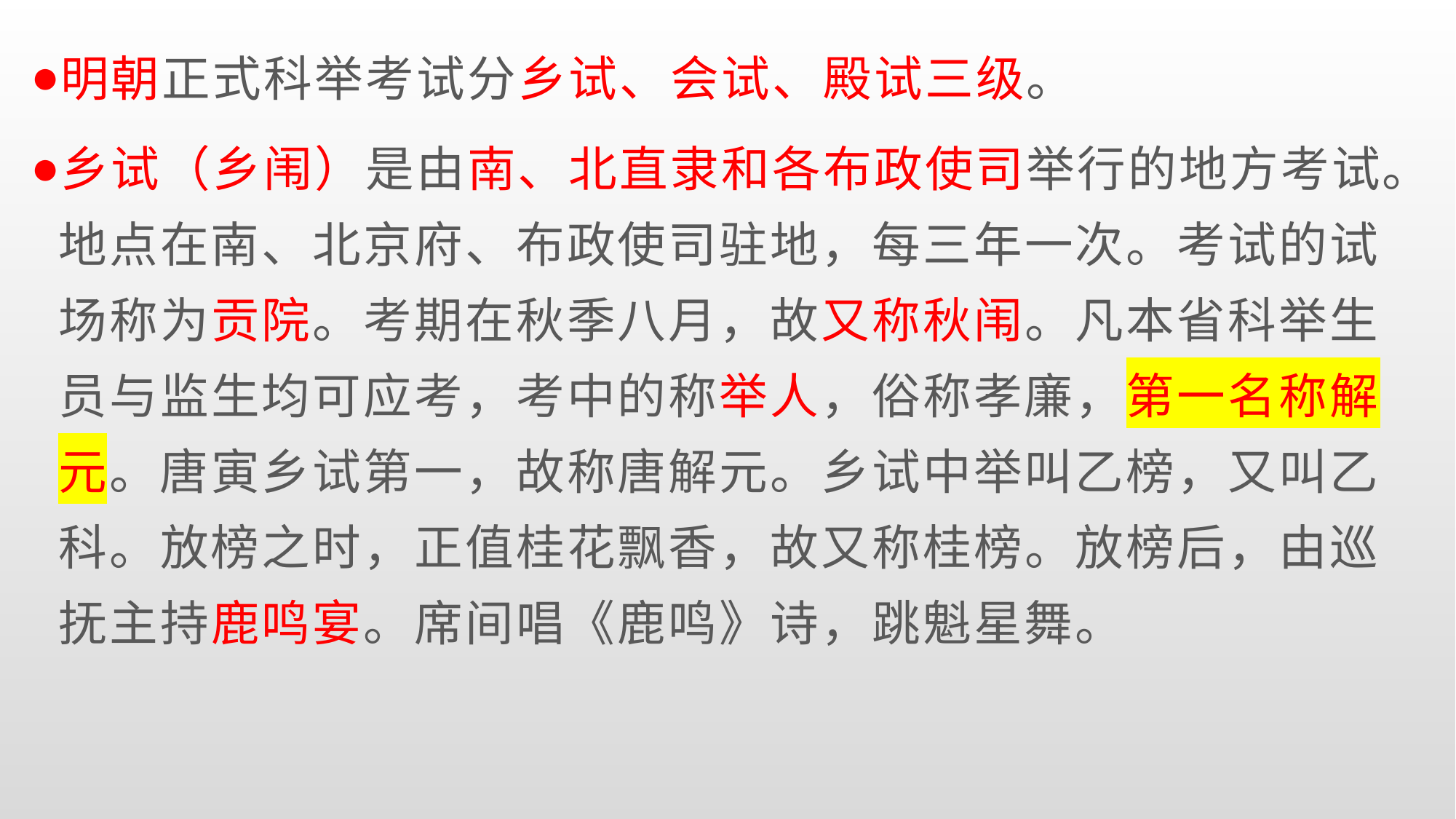

明朝正式科举考试分乡试、会试、殿试三级。
乡试（乡闱）是由南、北直隶和各布政使司举行的地方考试。地点在南、北京府、布政使司驻地，每三年一次。考试的试场称为贡院。考期在秋季八月，故又称秋闱。凡本省科举生员与监生均可应考，考中的称举人，俗称孝廉，第一名称解元。唐寅乡试第一，故称唐解元。乡试中举叫乙榜，又叫乙科。放榜之时，正值桂花飘香，故又称桂榜。放榜后，由巡抚主持鹿鸣宴。席间唱《鹿鸣》诗，跳魁星舞。